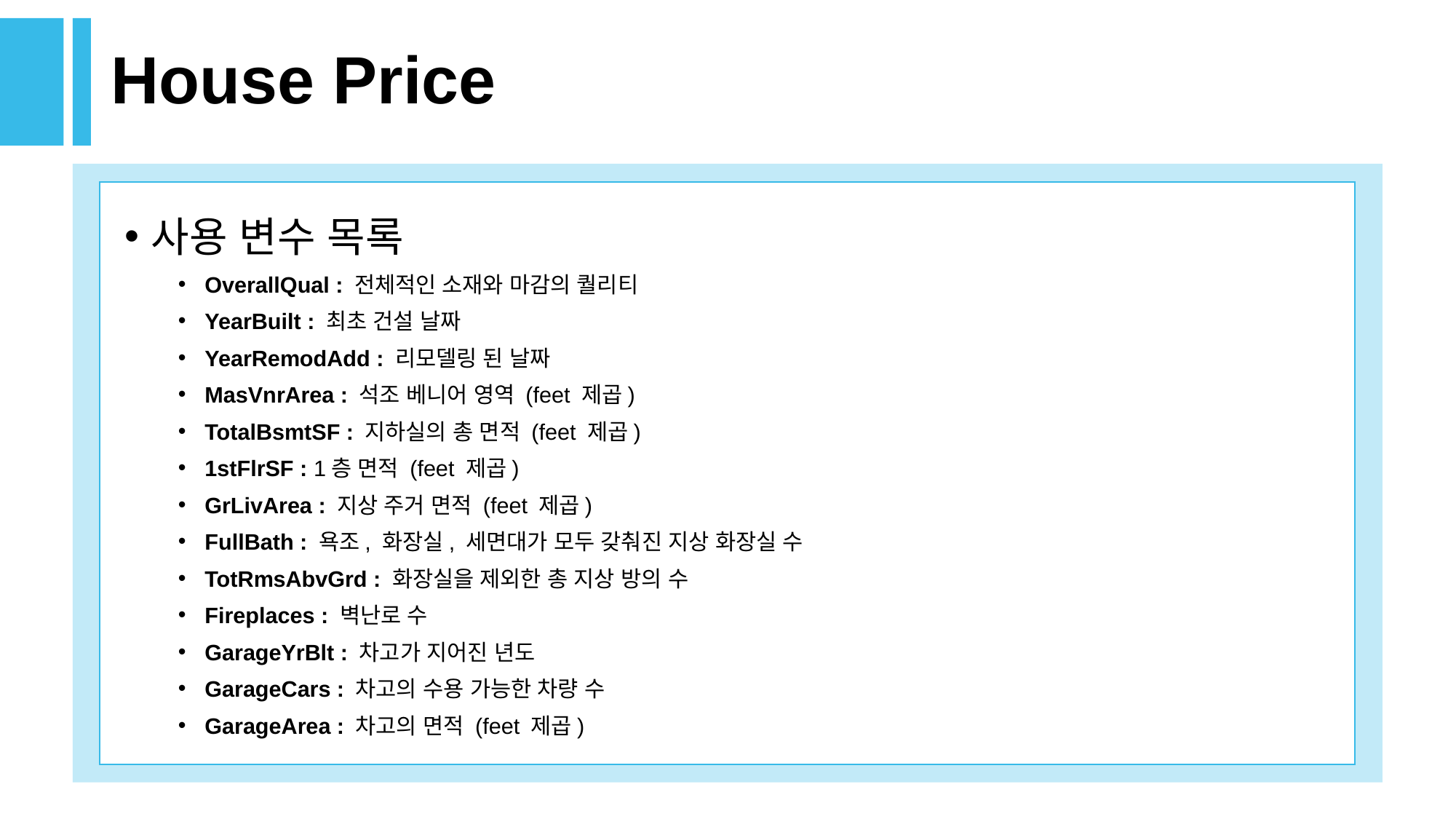

# House Price
사용 변수 목록
OverallQual : 전체적인 소재와 마감의 퀄리티
YearBuilt : 최초 건설 날짜
YearRemodAdd : 리모델링 된 날짜
MasVnrArea : 석조 베니어 영역 (feet 제곱)
TotalBsmtSF : 지하실의 총 면적 (feet 제곱)
1stFlrSF : 1층 면적 (feet 제곱)
GrLivArea : 지상 주거 면적 (feet 제곱)
FullBath : 욕조, 화장실, 세면대가 모두 갖춰진 지상 화장실 수
TotRmsAbvGrd : 화장실을 제외한 총 지상 방의 수
Fireplaces : 벽난로 수
GarageYrBlt : 차고가 지어진 년도
GarageCars : 차고의 수용 가능한 차량 수
GarageArea : 차고의 면적 (feet 제곱)